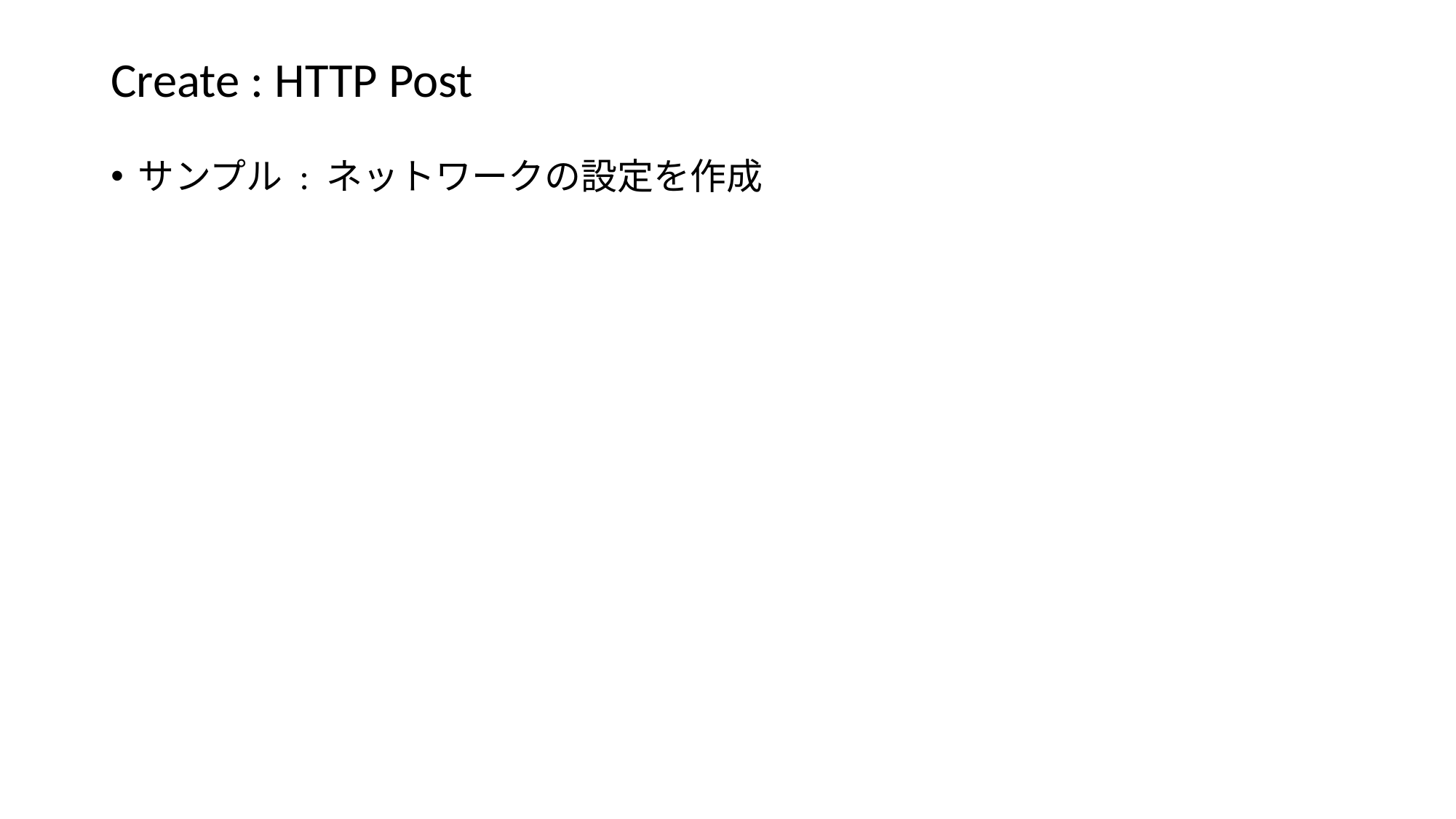

# Create : HTTP Post
サンプル : ネットワークの設定を作成